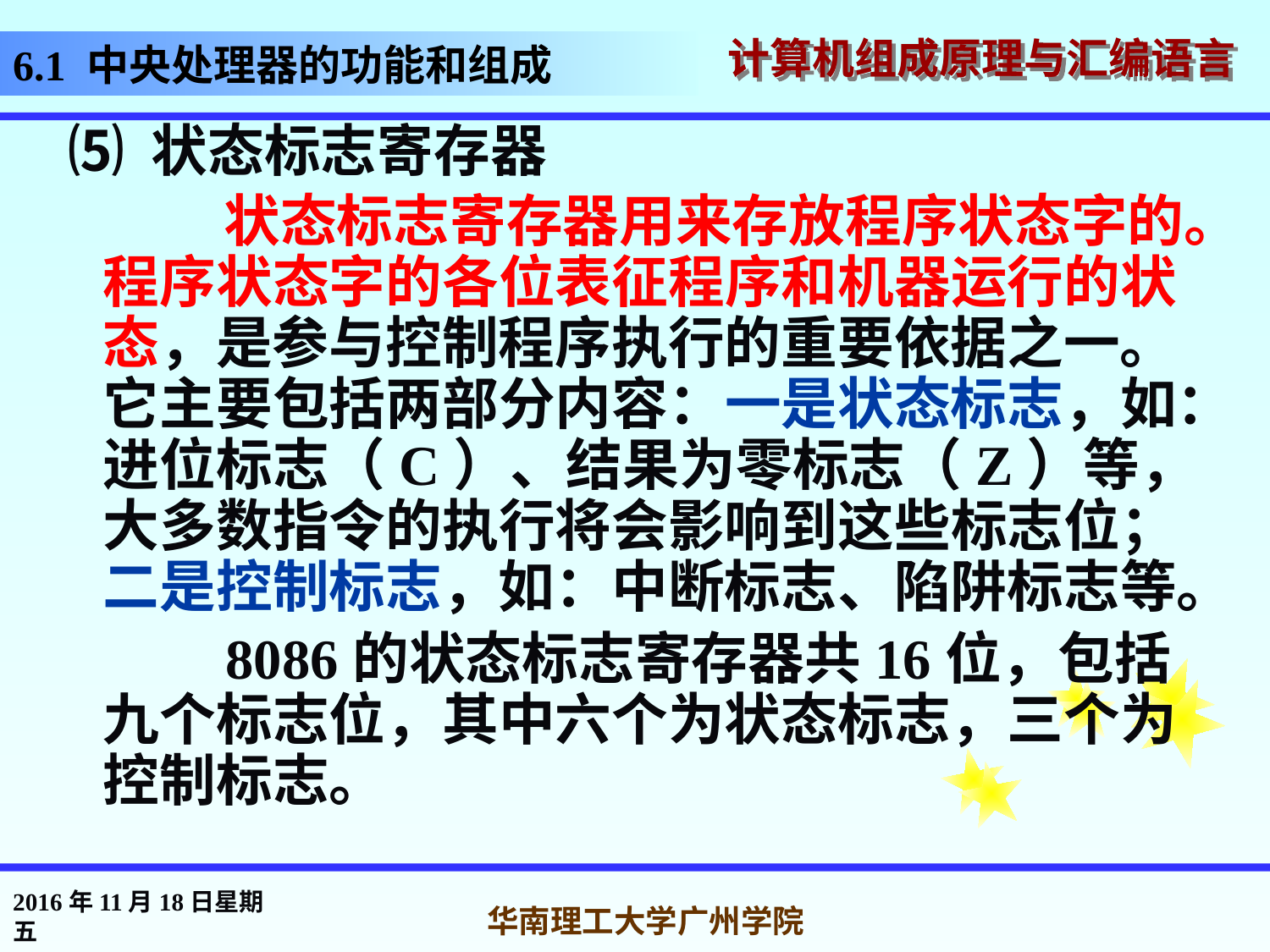

# 6.1 中央处理器的功能和组成
 ⑸ 状态标志寄存器
            状态标志寄存器用来存放程序状态字的。程序状态字的各位表征程序和机器运行的状态，是参与控制程序执行的重要依据之一。它主要包括两部分内容：一是状态标志，如：进位标志（C）、结果为零标志（Z）等，大多数指令的执行将会影响到这些标志位；二是控制标志，如：中断标志、陷阱标志等。
            8086的状态标志寄存器共16位，包括九个标志位，其中六个为状态标志，三个为控制标志。
2016年11月18日星期五
华南理工大学广州学院